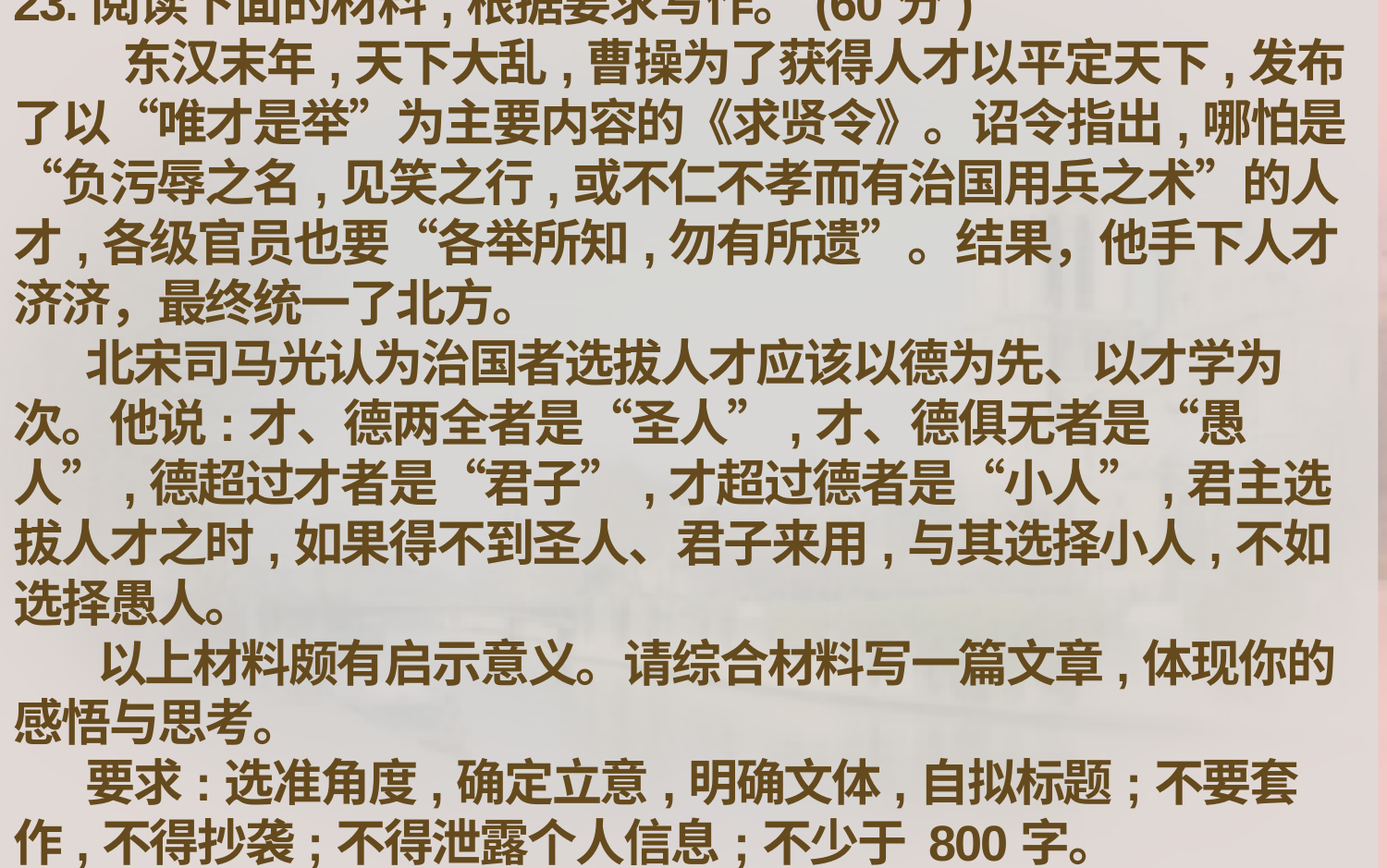

# 23.阅读下面的材料,根据要求写作。(60分) 东汉末年,天下大乱,曹操为了获得人才以平定天下,发布了以“唯才是举”为主要内容的《求贤令》。诏令指出,哪怕是“负污辱之名,见笑之行,或不仁不孝而有治国用兵之术”的人才,各级官员也要“各举所知,勿有所遗”。结果，他手下人才济济，最终统一了北方。 北宋司马光认为治国者选拔人才应该以德为先、以才学为次。他说:才、德两全者是“圣人”,才、德俱无者是“愚人”,德超过才者是“君子”,才超过德者是“小人”,君主选拔人才之时,如果得不到圣人、君子来用,与其选择小人,不如选择愚人。 以上材料颇有启示意义。请综合材料写一篇文章,体现你的感悟与思考。 要求:选准角度,确定立意,明确文体,自拟标题;不要套作,不得抄袭;不得泄露个人信息;不少于 800字。